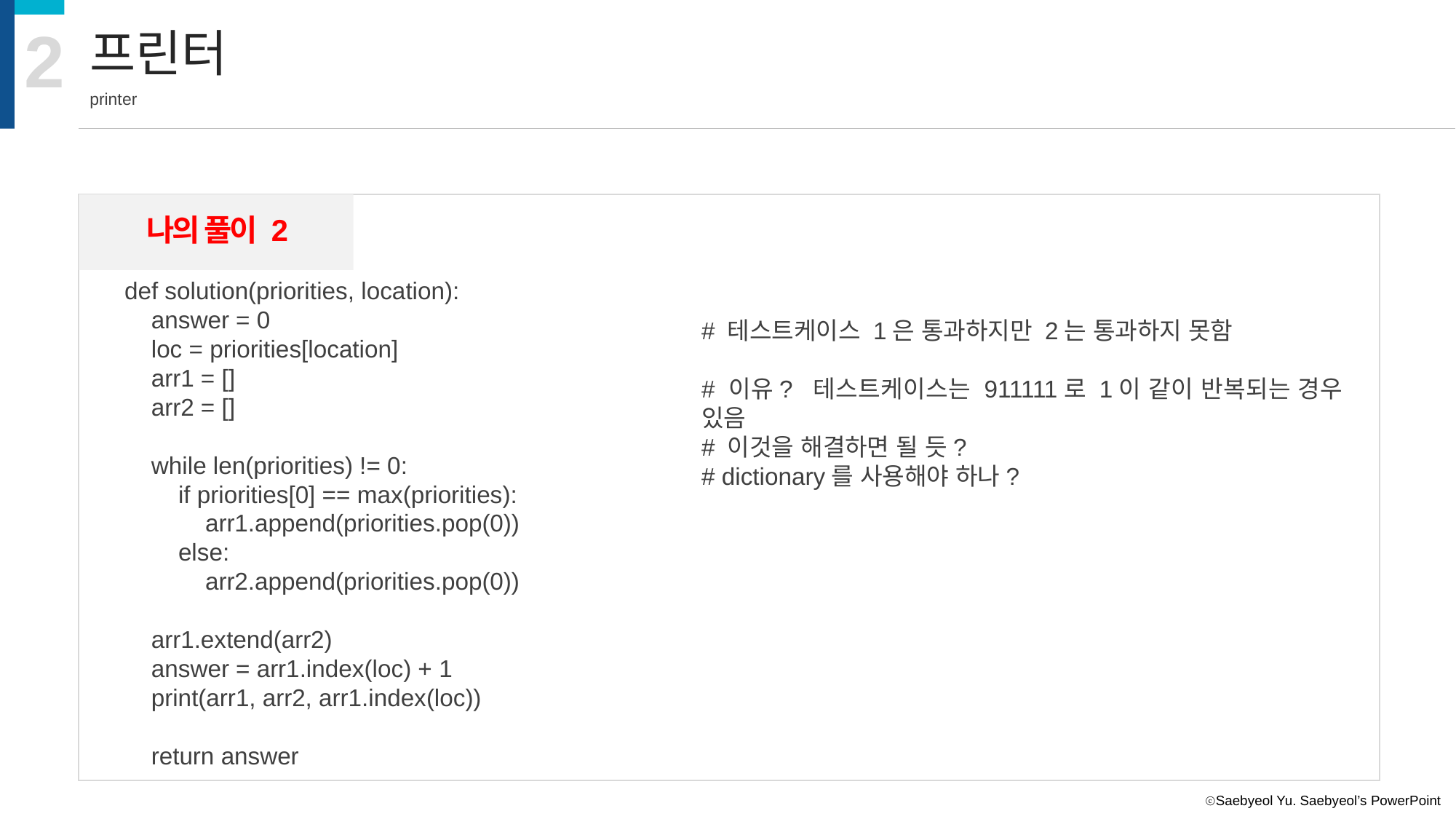

2
프린터
printer

나의 풀이 2
def solution(priorities, location):
    answer = 0
    loc = priorities[location]
    arr1 = []
    arr2 = []

    while len(priorities) != 0:
        if priorities[0] == max(priorities):
            arr1.append(priorities.pop(0))
        else:
            arr2.append(priorities.pop(0))

    arr1.extend(arr2)
    answer = arr1.index(loc) + 1
    print(arr1, arr2, arr1.index(loc))

    return answer
# 테스트케이스 1은 통과하지만 2는 통과하지 못함

# 이유?  테스트케이스는 911111로 1이 같이 반복되는 경우 있음
# 이것을 해결하면 될 듯?
# dictionary를 사용해야 하나?